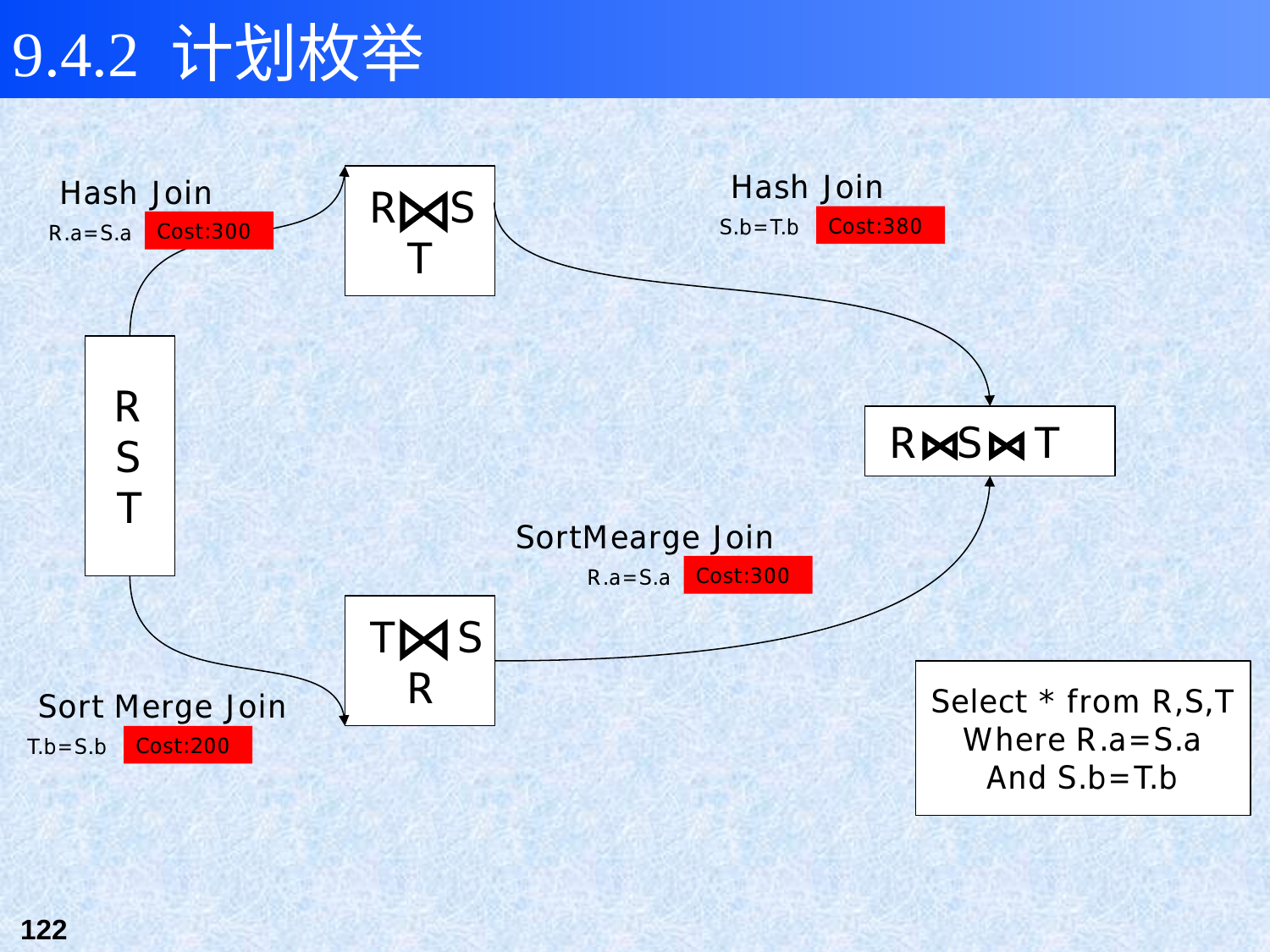

9.4.2 计划枚举
Hash Join
Hash Join
 R    S
    T

Cost:380
S.b=T.b
Cost:300
R.a=S.a
R
S
T

 R   S    T

SortMearge Join
Cost:300
R.a=S.a
 T     S
    R

Select * from R,S,T
Where R.a=S.a
And S.b=T.b
Sort Merge Join
Cost:200
T.b=S.b